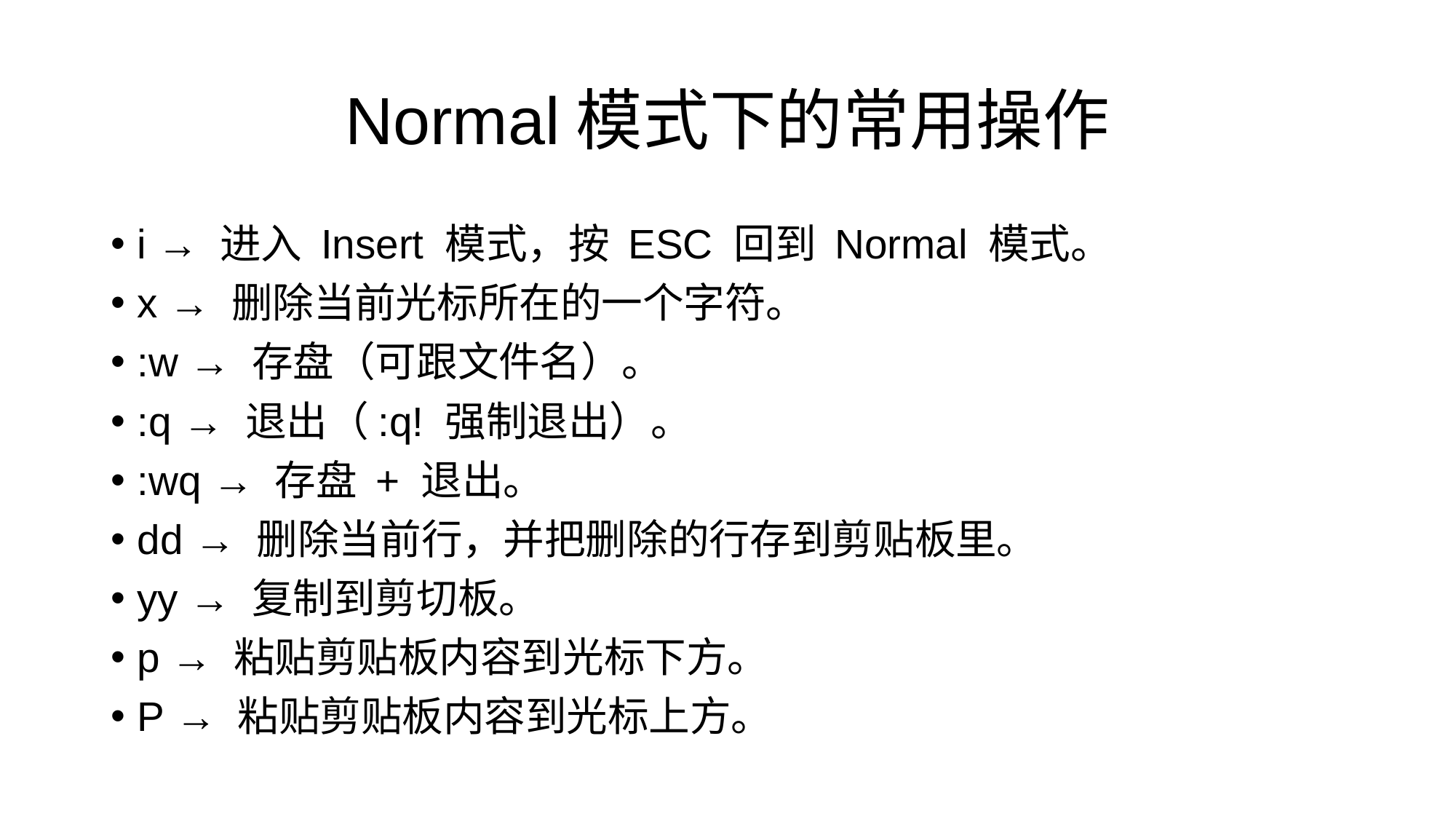

# Normal模式下的常用操作
i → 进入 Insert 模式，按 ESC 回到 Normal 模式。
x → 删除当前光标所在的一个字符。
:w → 存盘（可跟文件名）。
:q → 退出（:q! 强制退出）。
:wq → 存盘 + 退出。
dd → 删除当前行，并把删除的行存到剪贴板里。
yy → 复制到剪切板。
p → 粘贴剪贴板内容到光标下方。
P → 粘贴剪贴板内容到光标上方。